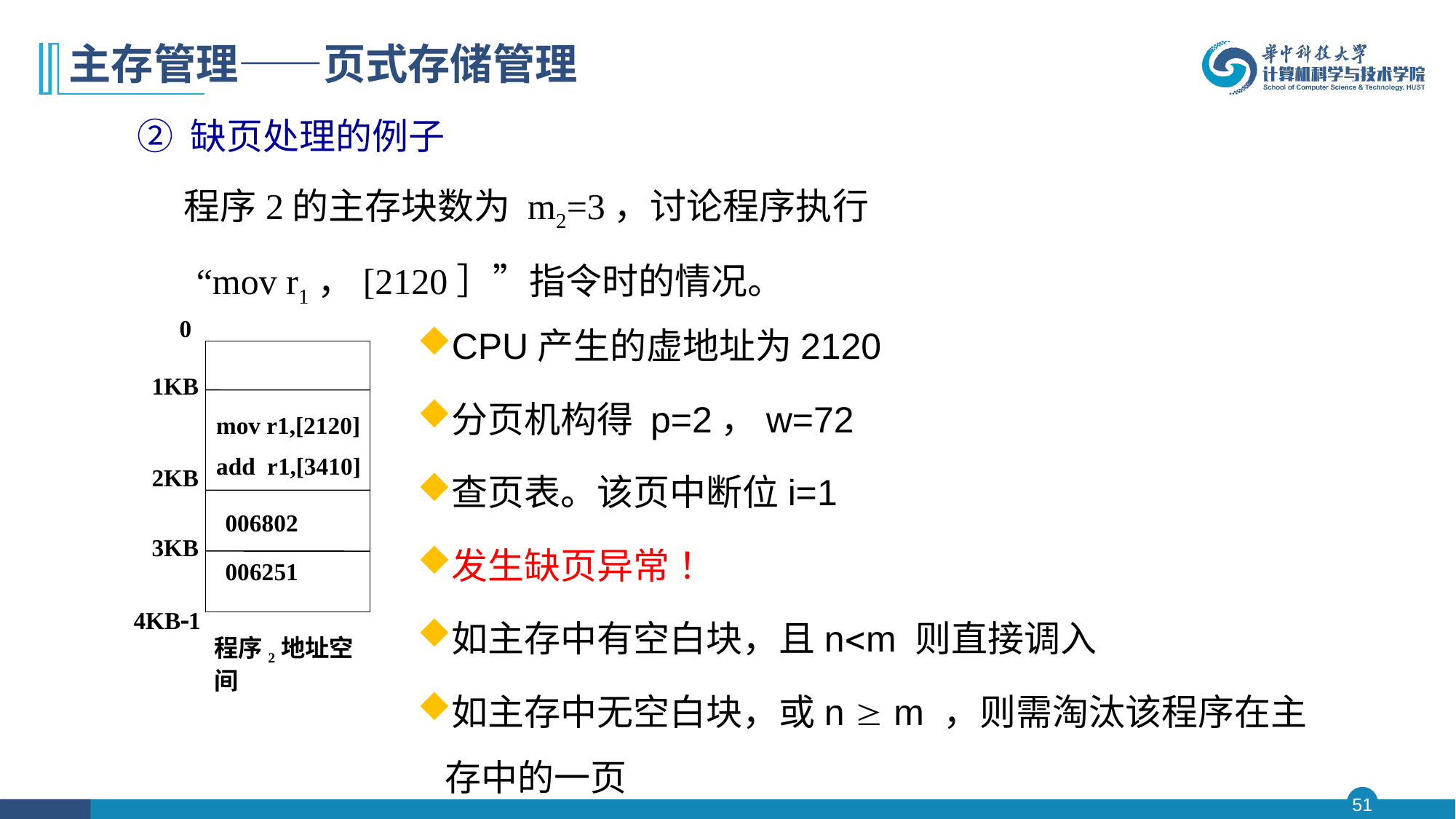

# 主存管理——页式存储管理
② 缺页处理的例子
             程序2的主存块数为 m2=3，讨论程序执行
              “mov r1，[2120］”指令时的情况。
CPU产生的虚地址为2120
分页机构得 p=2，w=72
查页表。该页中断位i=1
发生缺页异常 ！
如主存中有空白块，且n<m 则直接调入
如主存中无空白块，或n ≥ m ，则需淘汰该程序在主存中的一页
0

1KB

mov r1,[2120]
add  r1,[3410]
2KB

006802
3KB

006251
4KB−1
程序2地址空间